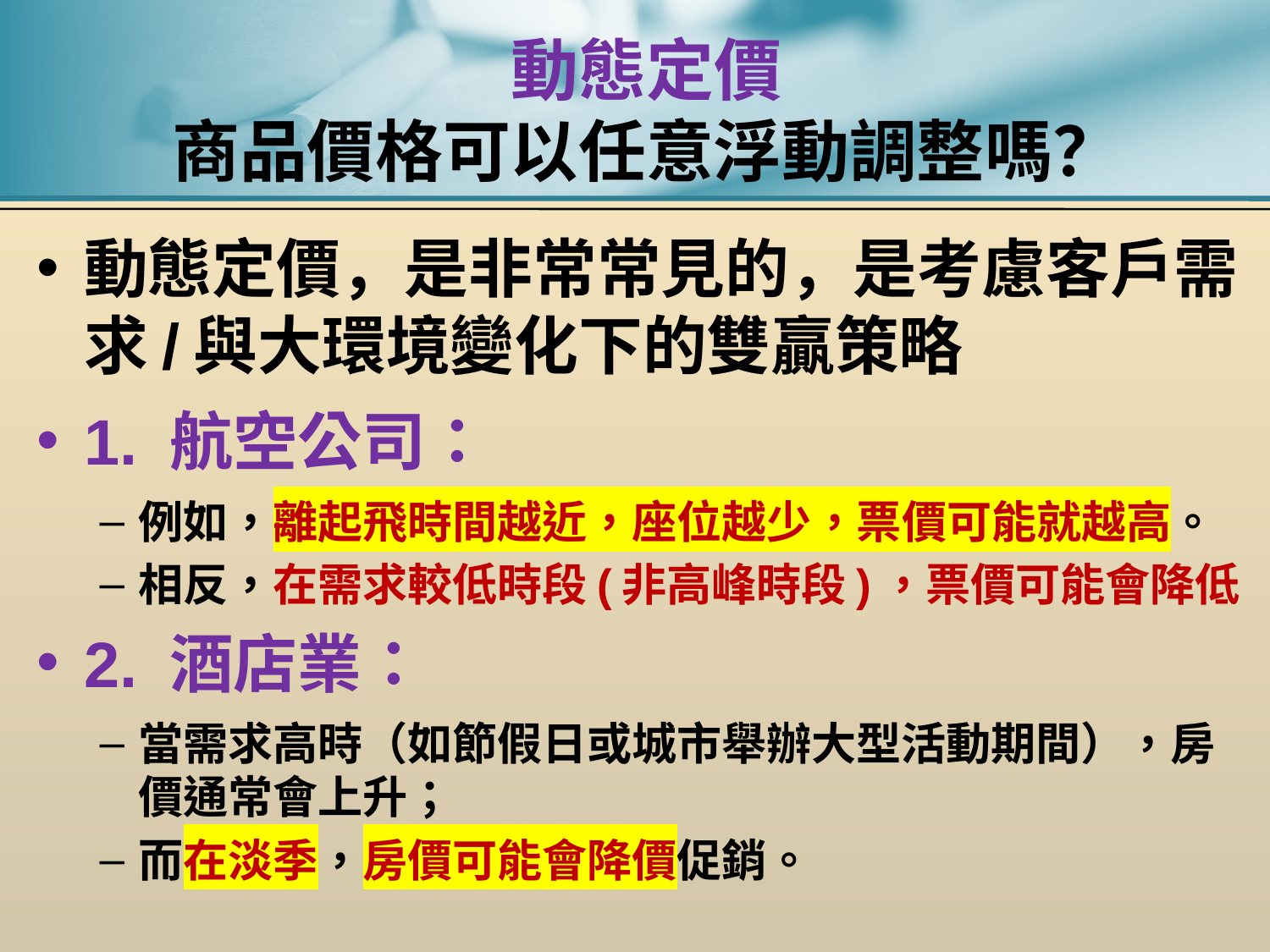

# 動態定價 商品價格可以任意浮動調整嗎？
動態定價，是非常常見的，是考慮客戶需求/與大環境變化下的雙贏策略
1. 航空公司：
例如，離起飛時間越近，座位越少，票價可能就越高。
相反，在需求較低時段(非高峰時段)，票價可能會降低
2. 酒店業：
當需求高時（如節假日或城市舉辦大型活動期間），房價通常會上升；
而在淡季，房價可能會降價促銷。